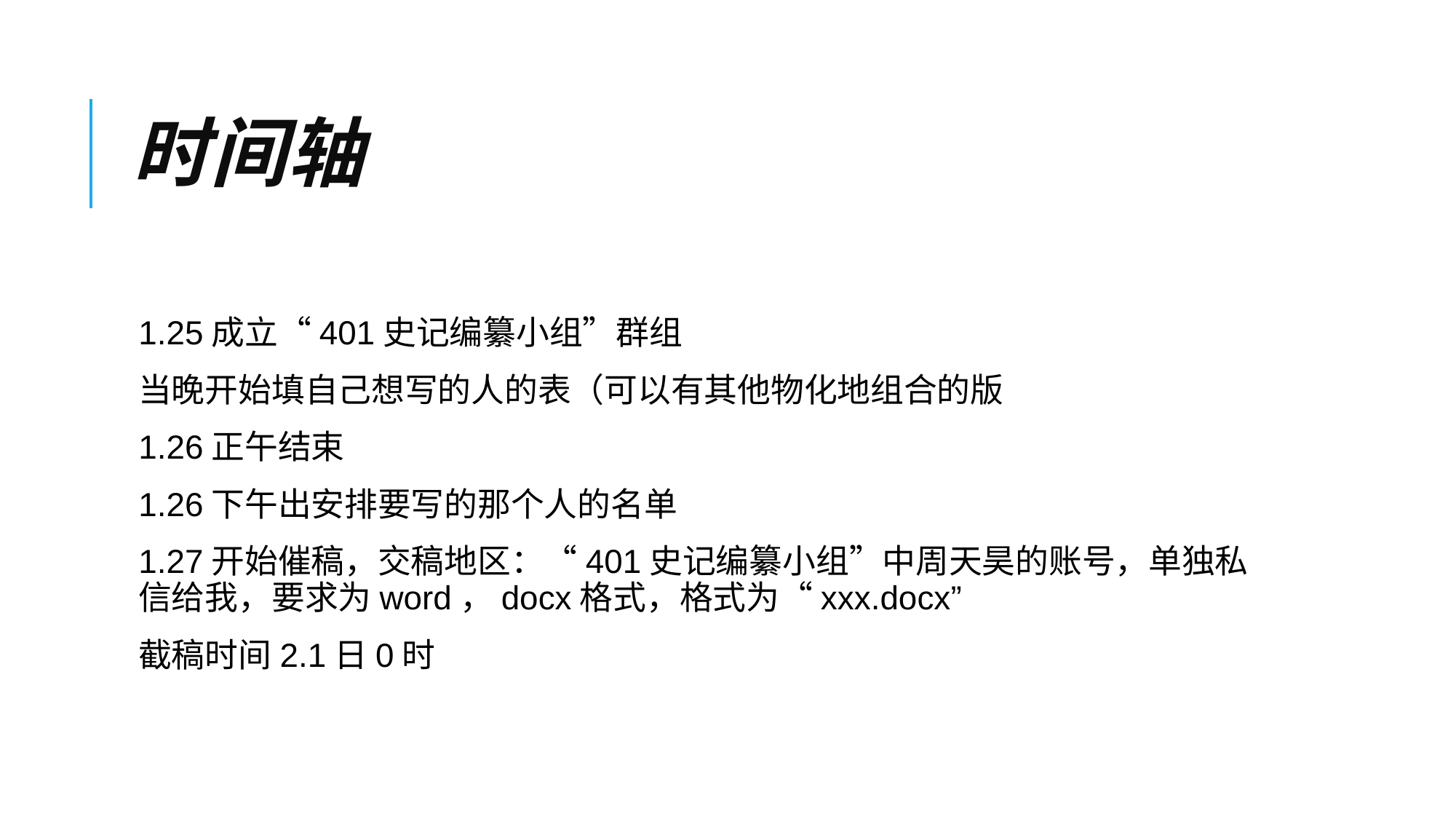

# 时间轴
1.25成立“401史记编纂小组”群组
当晚开始填自己想写的人的表（可以有其他物化地组合的版
1.26正午结束
1.26下午出安排要写的那个人的名单
1.27开始催稿，交稿地区：“401史记编纂小组”中周天昊的账号，单独私信给我，要求为word，docx格式，格式为“xxx.docx”
截稿时间2.1日0时